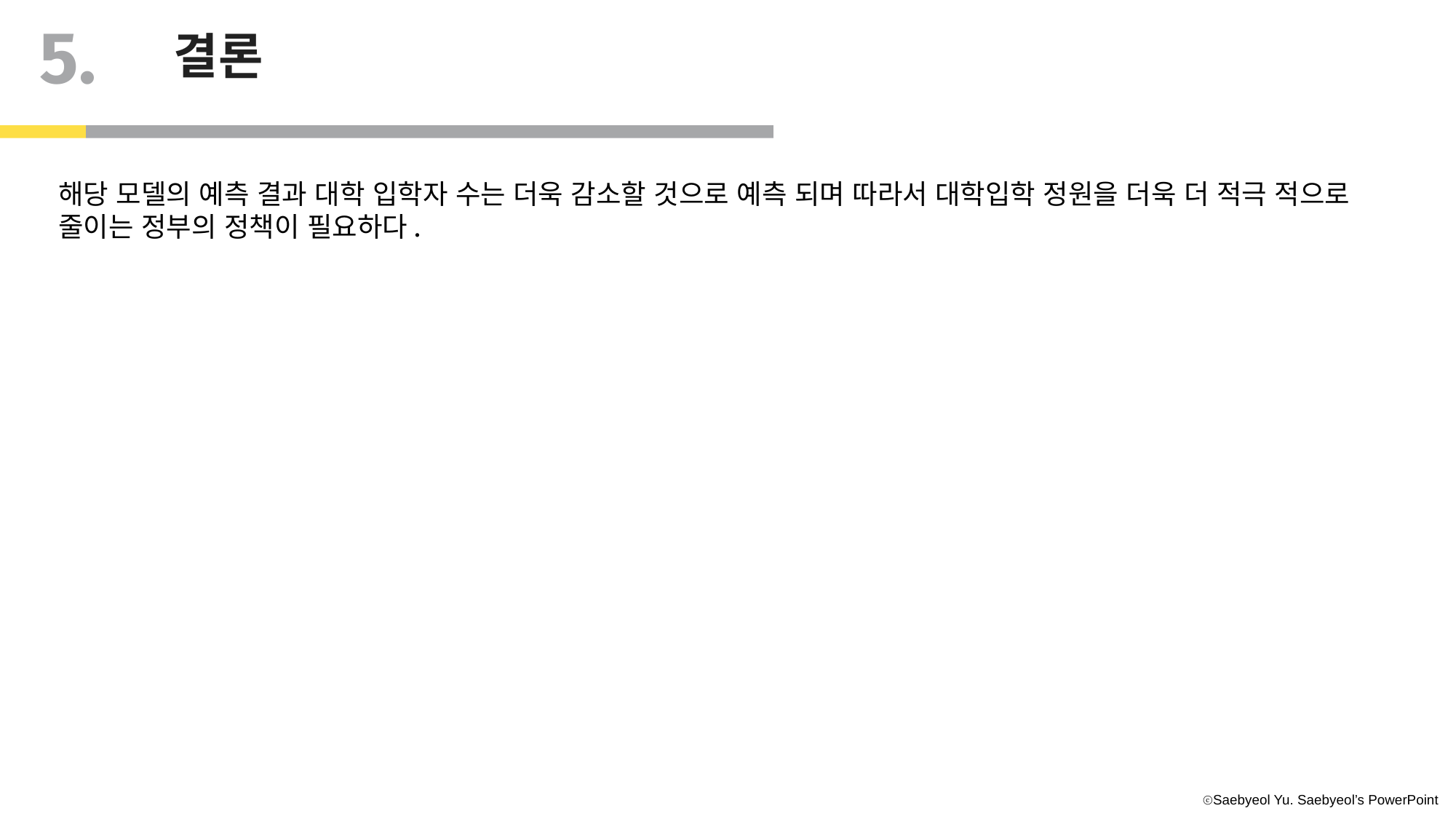

5.
 결론

해당 모델의 예측 결과 대학 입학자 수는 더욱 감소할 것으로 예측 되며 따라서 대학입학 정원을 더욱 더 적극 적으로 줄이는 정부의 정책이 필요하다.